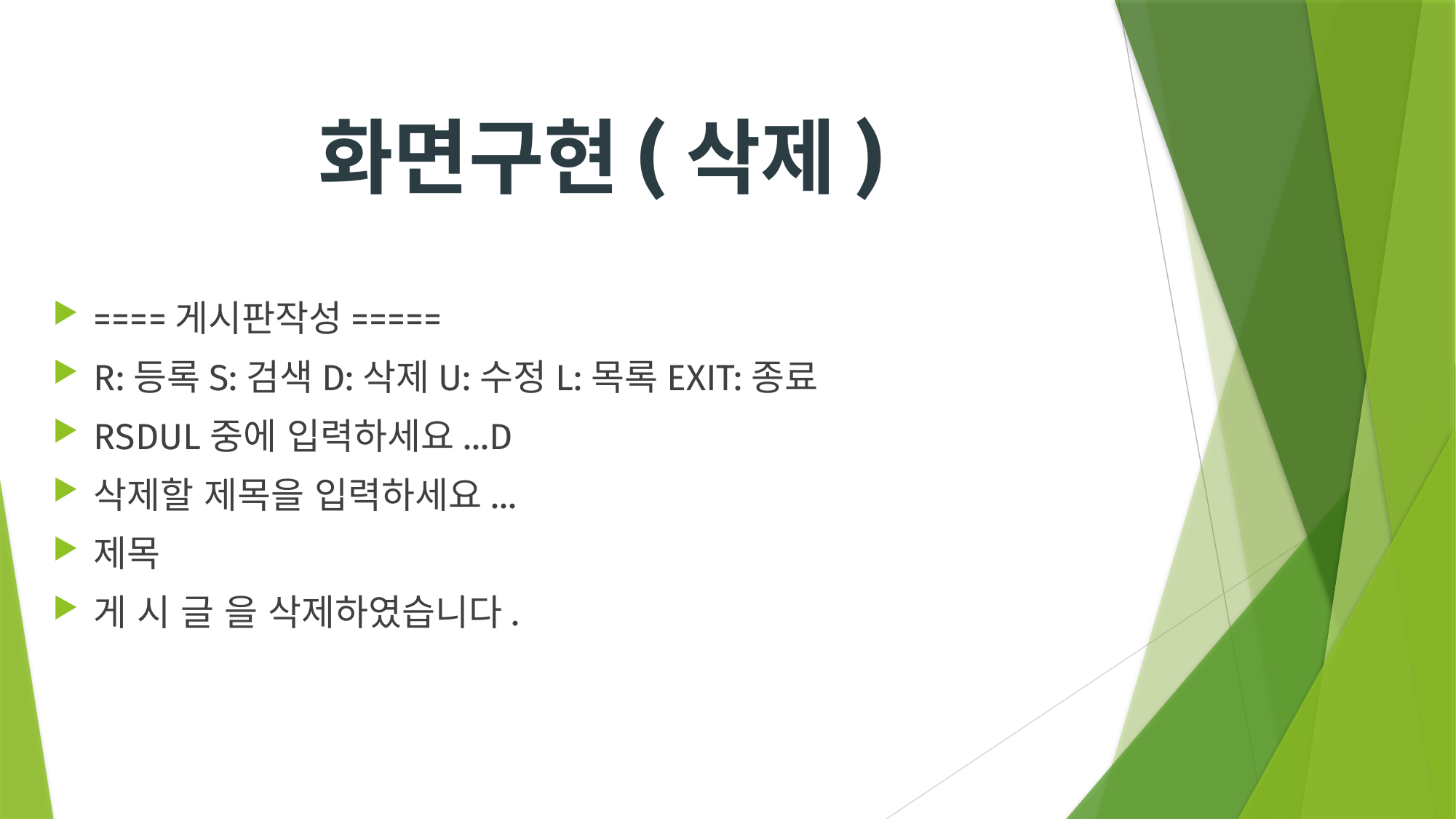

화면구현(삭제)
====게시판작성=====
R:등록S:검색D:삭제U:수정L:목록EXIT:종료
RSDUL중에 입력하세요...D
삭제할 제목을 입력하세요...
제목
게 시 글 을 삭제하였습니다.